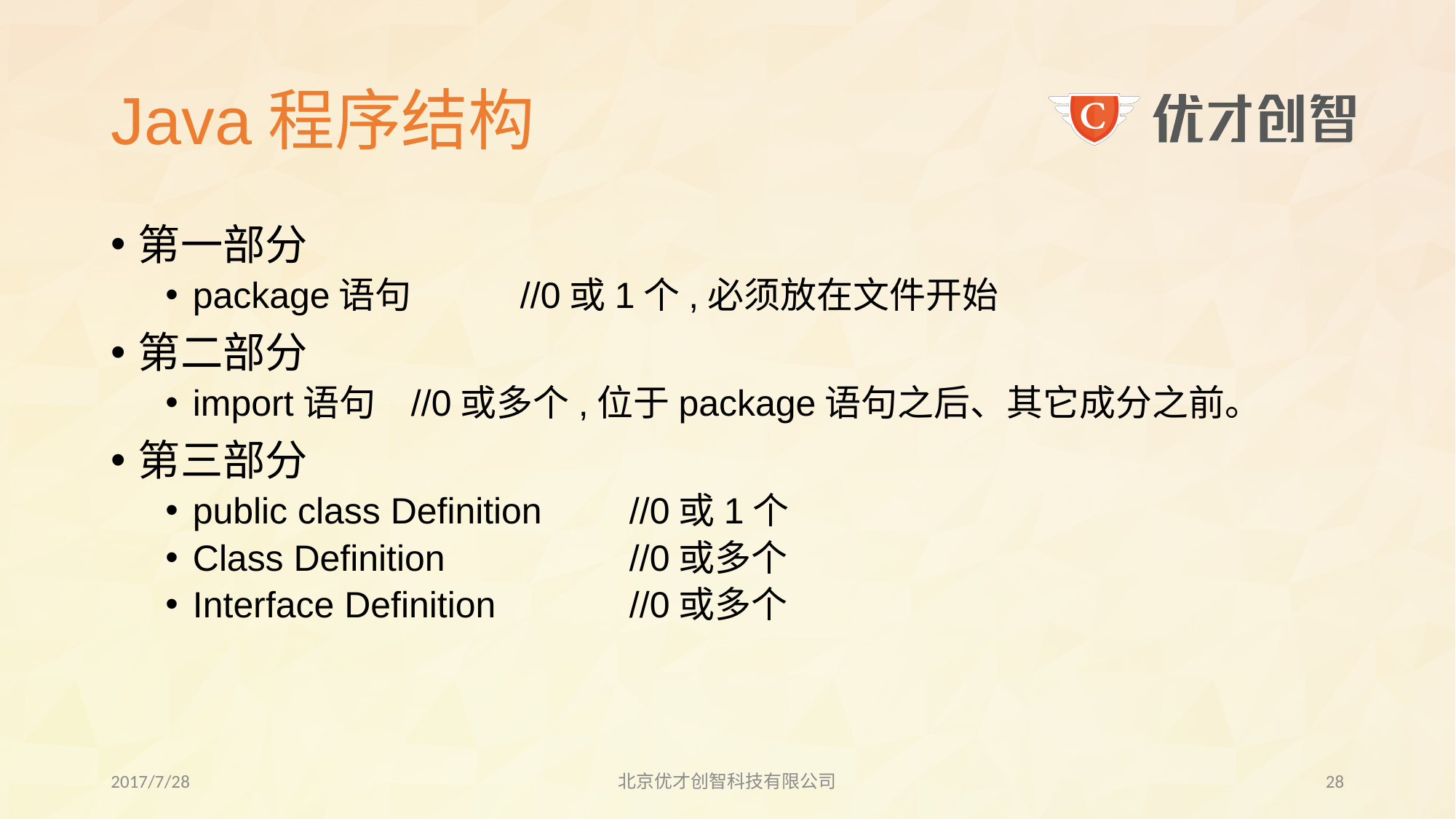

# Java程序结构
第一部分
package语句    	//0或1个,必须放在文件开始
第二部分
import语句 	//0或多个,位于package语句之后、其它成分之前。
第三部分
public class Definition  	//0或1个
Class Definition     		//0或多个
Interface Definition  		//0或多个
2017/7/28
北京优才创智科技有限公司
28